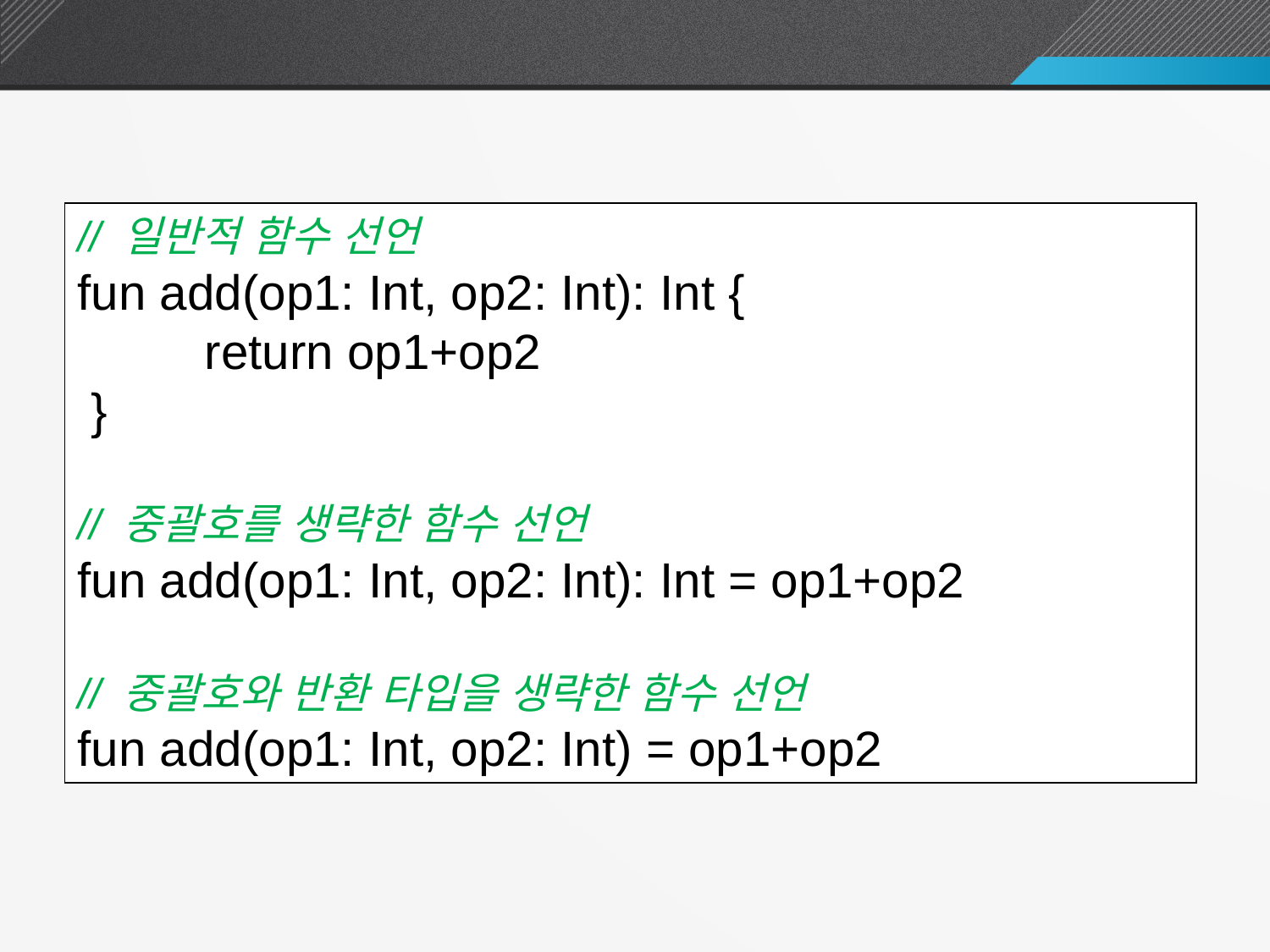

간단한 함수 선언
// 일반적 함수 선언
fun add(op1: Int, op2: Int): Int {
	return op1+op2
 }

// 중괄호를 생략한 함수 선언
fun add(op1: Int, op2: Int): Int = op1+op2

// 중괄호와 반환 타입을 생략한 함수 선언
fun add(op1: Int, op2: Int) = op1+op2